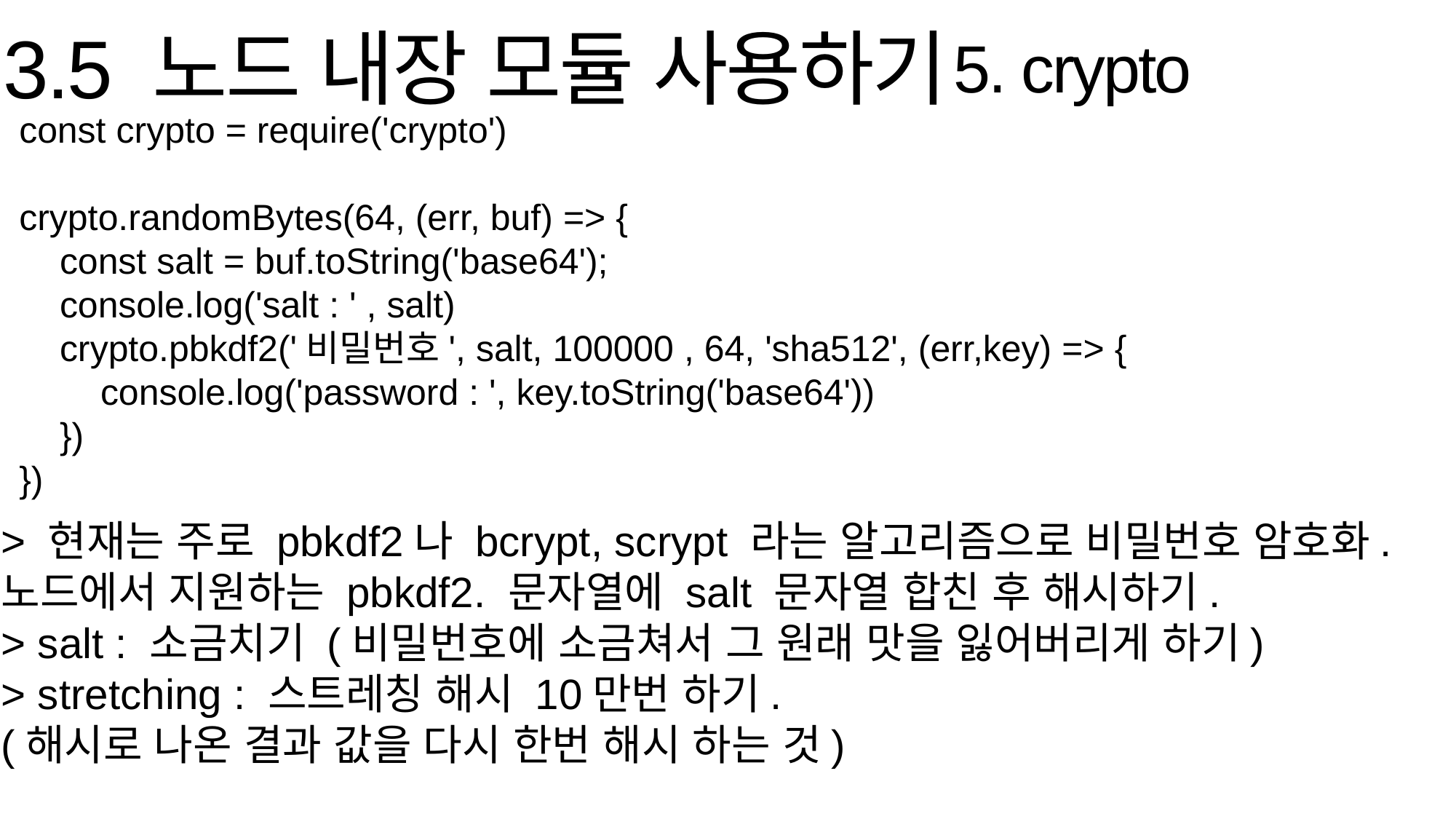

3.5 노드 내장 모듈 사용하기
5. crypto
const crypto = require('crypto')

crypto.randomBytes(64, (err, buf) => {
    const salt = buf.toString('base64');
    console.log('salt : ' , salt)
    crypto.pbkdf2('비밀번호', salt, 100000 , 64, 'sha512', (err,key) => {
        console.log('password : ', key.toString('base64'))
    })
})

> 현재는 주로 pbkdf2나 bcrypt, scrypt 라는 알고리즘으로 비밀번호 암호화.
노드에서 지원하는 pbkdf2. 문자열에 salt 문자열 합친 후 해시하기.
> salt : 소금치기 (비밀번호에 소금쳐서 그 원래 맛을 잃어버리게 하기)
> stretching : 스트레칭 해시 10만번 하기.
(해시로 나온 결과 값을 다시 한번 해시 하는 것)